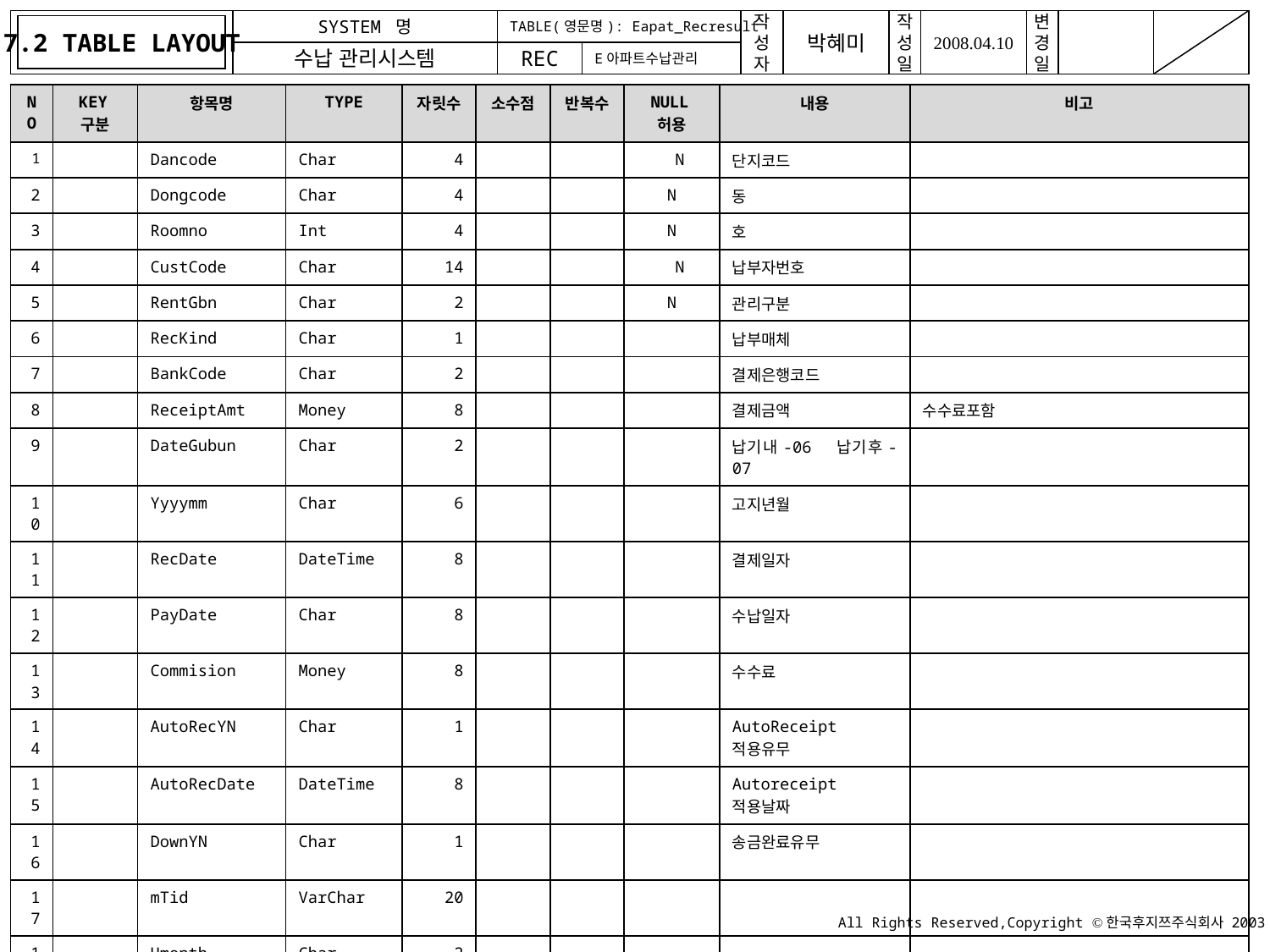

7.2 TABLE LAYOUT
TABLE(영문명): Eapat_Recresult
E아파트수납관리
| NO | KEY구분 | 항목명 | TYPE | 자릿수 | 소수점 | 반복수 | NULL허용 | 내용 | 비고 |
| --- | --- | --- | --- | --- | --- | --- | --- | --- | --- |
| 1 |  | Dancode | Char | 4 |  |  | N | 단지코드 |  |
| 2 |  | Dongcode | Char | 4 |  |  | N | 동 |  |
| 3 |  | Roomno | Int | 4 |  |  | N | 호 |  |
| 4 |  | CustCode | Char | 14 |  |  | N | 납부자번호 |  |
| 5 |  | RentGbn | Char | 2 |  |  | N | 관리구분 |  |
| 6 |  | RecKind | Char | 1 |  |  |  | 납부매체 |  |
| 7 |  | BankCode | Char | 2 |  |  |  | 결제은행코드 |  |
| 8 |  | ReceiptAmt | Money | 8 |  |  |  | 결제금액 | 수수료포함 |
| 9 |  | DateGubun | Char | 2 |  |  |  | 납기내-06 납기후-07 |  |
| 10 |  | Yyyymm | Char | 6 |  |  |  | 고지년월 |  |
| 11 |  | RecDate | DateTime | 8 |  |  |  | 결제일자 |  |
| 12 |  | PayDate | Char | 8 |  |  |  | 수납일자 |  |
| 13 |  | Commision | Money | 8 |  |  |  | 수수료 |  |
| 14 |  | AutoRecYN | Char | 1 |  |  |  | AutoReceipt적용유무 |  |
| 15 |  | AutoRecDate | DateTime | 8 |  |  |  | Autoreceipt적용날짜 |  |
| 16 |  | DownYN | Char | 1 |  |  |  | 송금완료유무 |  |
| 17 |  | mTid | VarChar | 20 |  |  |  |  |  |
| 18 |  | Hmonth | Char | 2 |  |  |  |  |  |
| 19 |  | MstBankCode | Char | 2 |  |  |  | CMS적용은행 | 32-부산은행 54-HSBC |